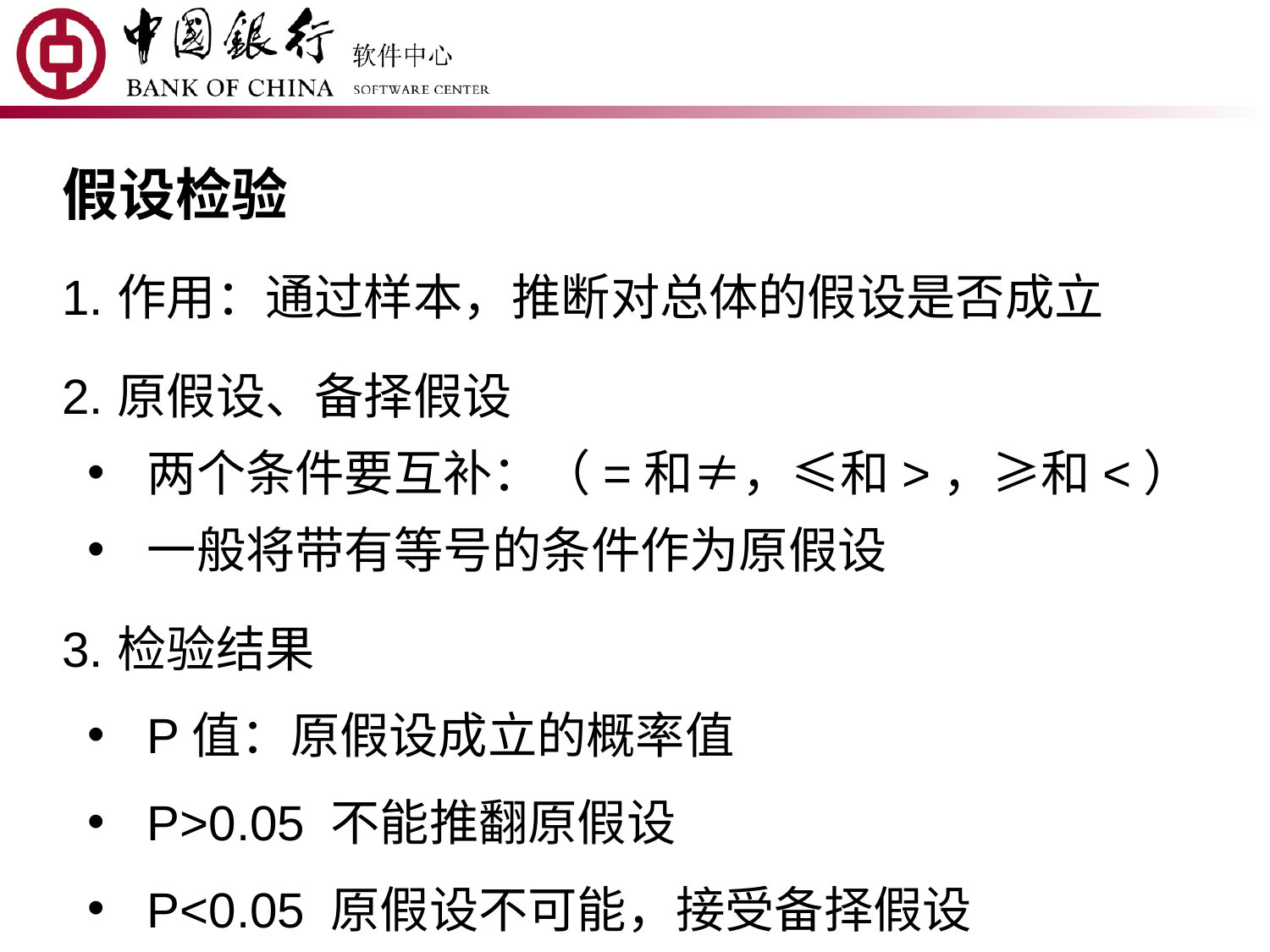

#
假设检验
作用：通过样本，推断对总体的假设是否成立
原假设、备择假设
两个条件要互补：（=和≠，≤和>，≥和<）
一般将带有等号的条件作为原假设
检验结果
P值：原假设成立的概率值
P>0.05 不能推翻原假设
P<0.05 原假设不可能，接受备择假设